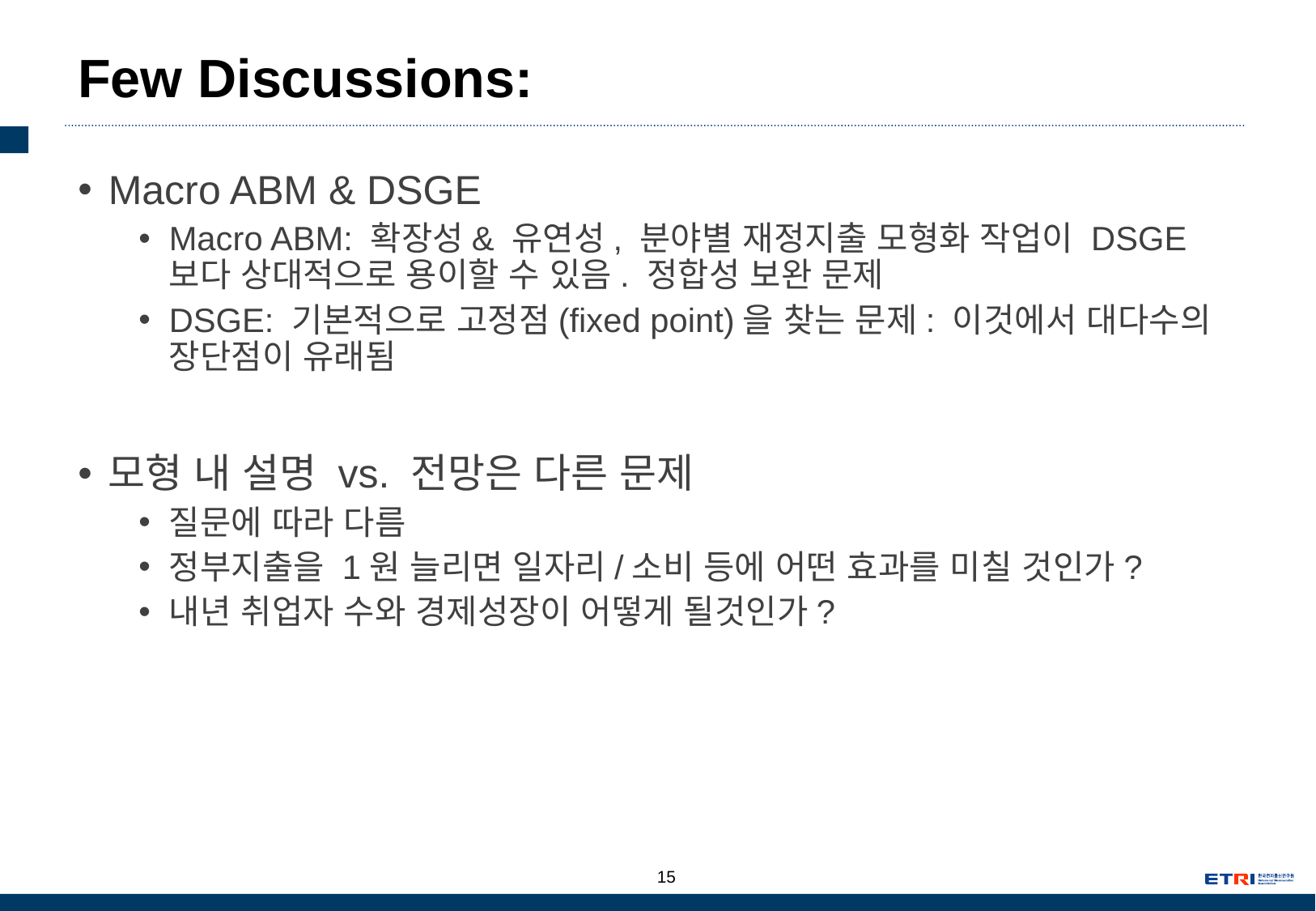

# Few Discussions:
Macro ABM & DSGE
Macro ABM: 확장성& 유연성, 분야별 재정지출 모형화 작업이 DSGE보다 상대적으로 용이할 수 있음. 정합성 보완 문제
DSGE: 기본적으로 고정점(fixed point)을 찾는 문제: 이것에서 대다수의 장단점이 유래됨

모형 내 설명 vs. 전망은 다른 문제
질문에 따라 다름
정부지출을 1원 늘리면 일자리/소비 등에 어떤 효과를 미칠 것인가?
내년 취업자 수와 경제성장이 어떻게 될것인가?